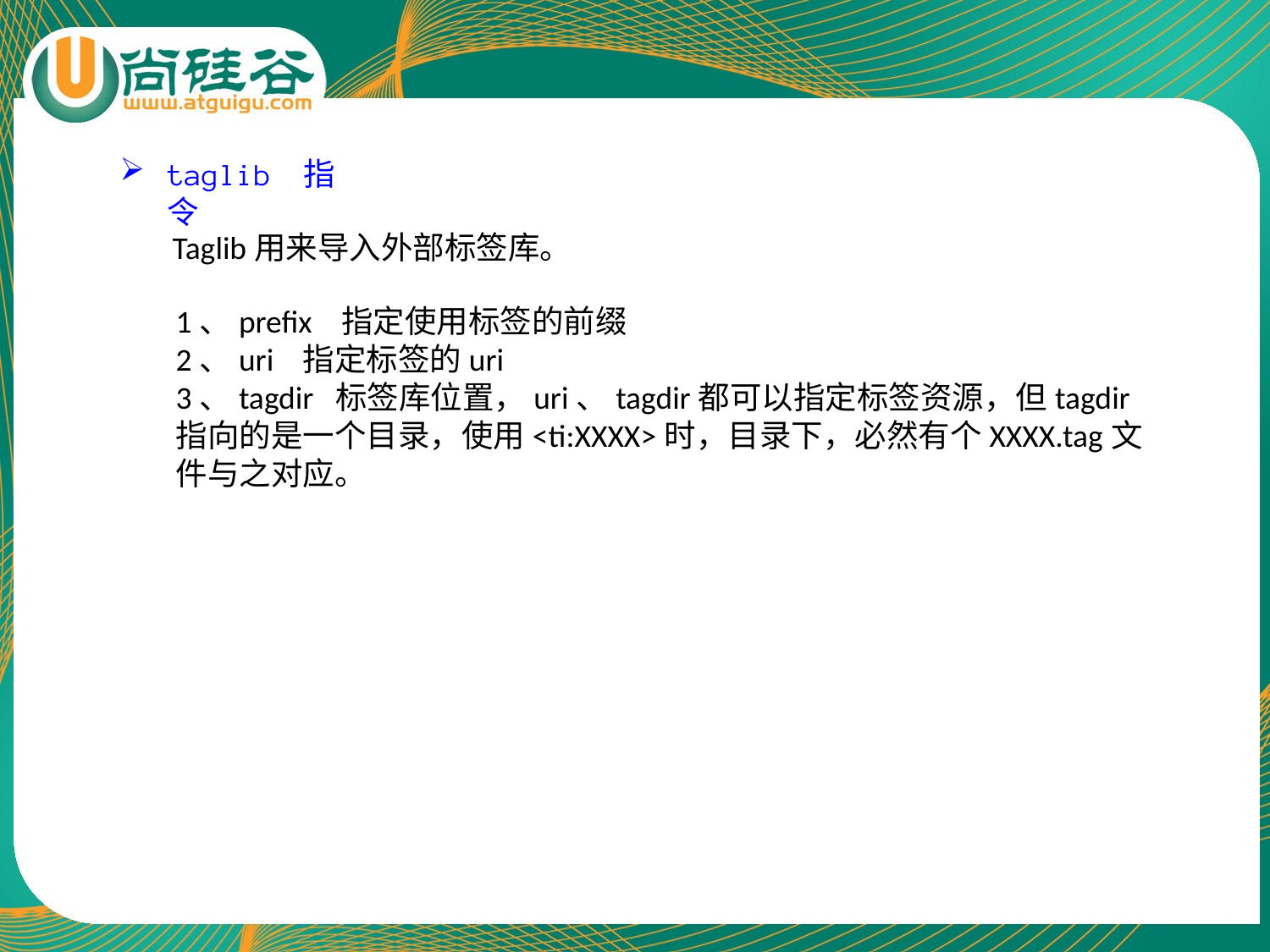

taglib指令
Taglib用来导入外部标签库。
1、prefix   指定使用标签的前缀
2、uri	指定标签的uri
3、tagdir  标签库位置，uri、tagdir都可以指定标签资源，但tagdir指向的是一个目录，使用<ti:XXXX>时，目录下，必然有个XXXX.tag文件与之对应。